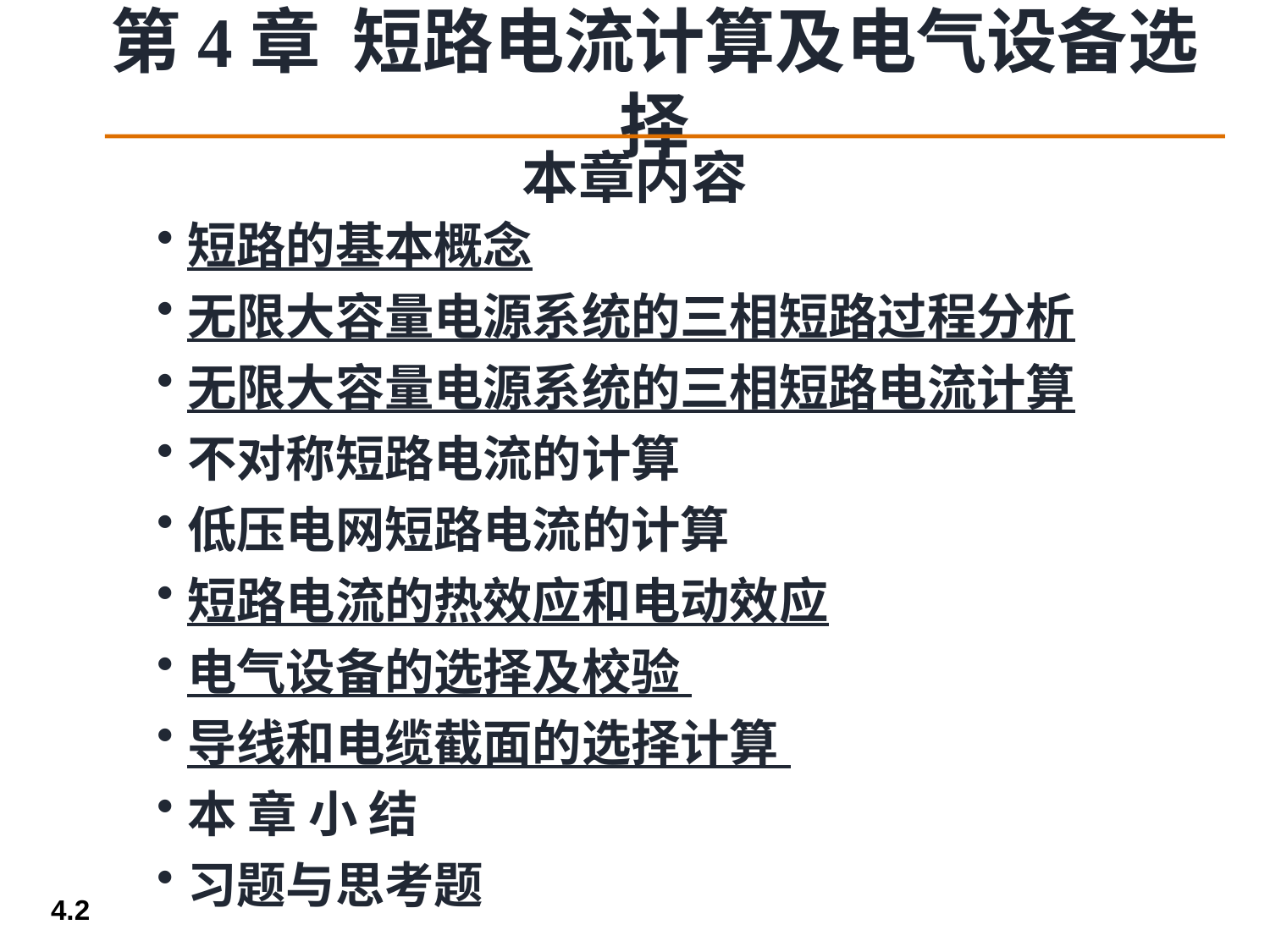

本章内容

短路的基本概念
无限大容量电源系统的三相短路过程分析
无限大容量电源系统的三相短路电流计算
不对称短路电流的计算
低压电网短路电流的计算
短路电流的热效应和电动效应
电气设备的选择及校验
导线和电缆截面的选择计算
本 章 小 结
习题与思考题